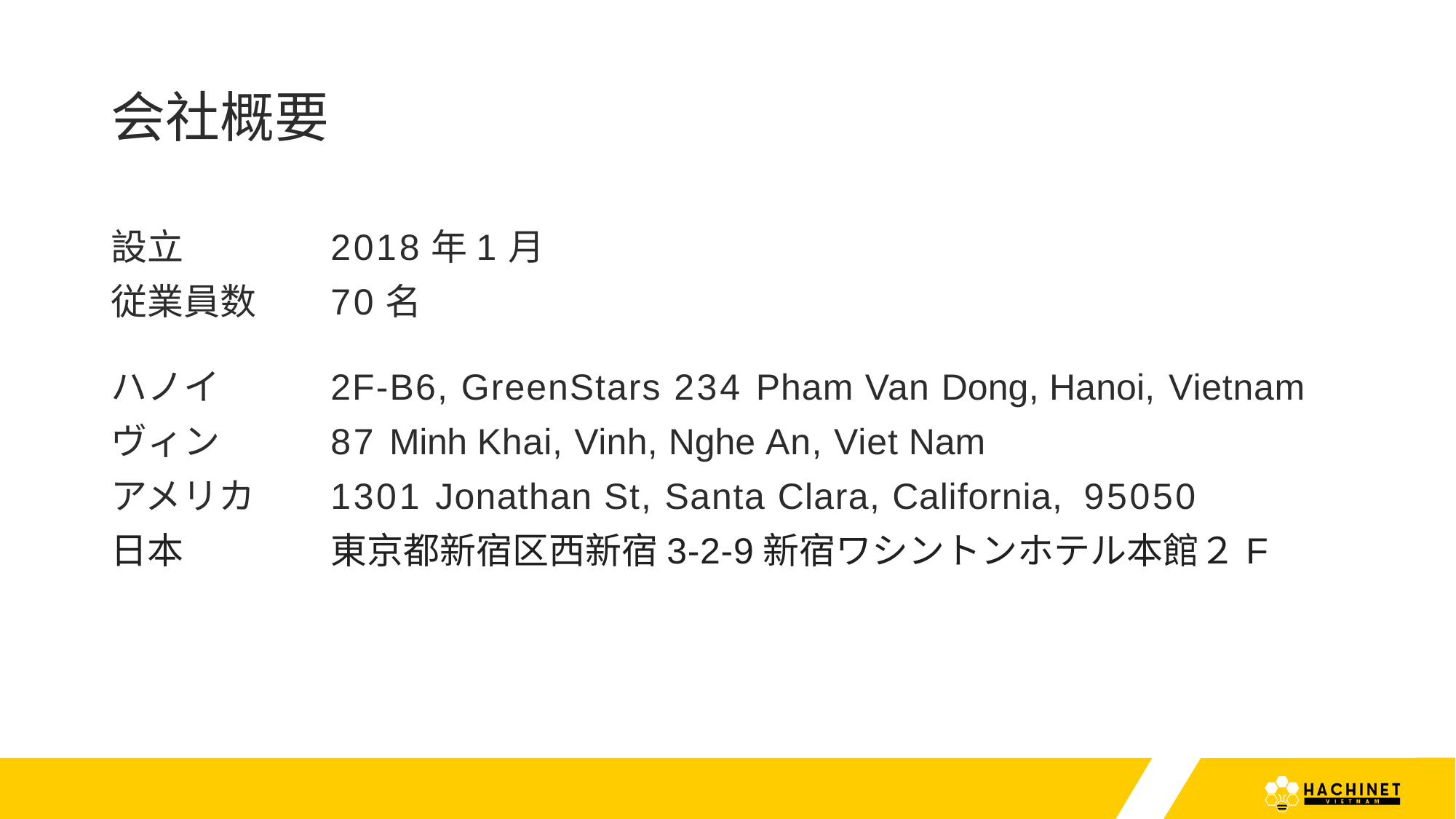

# 会社概要
設立	2018年1月
従業員数	70名

ハノイ	2F-B6, GreenStars 234 Pham Van Dong, Hanoi, Vietnam
ヴィン	87 Minh Khai, Vinh, Nghe An, Viet Nam
アメリカ	1301 Jonathan St, Santa Clara, California, 95050
日本	東京都新宿区西新宿3-2-9新宿ワシントンホテル本館２F